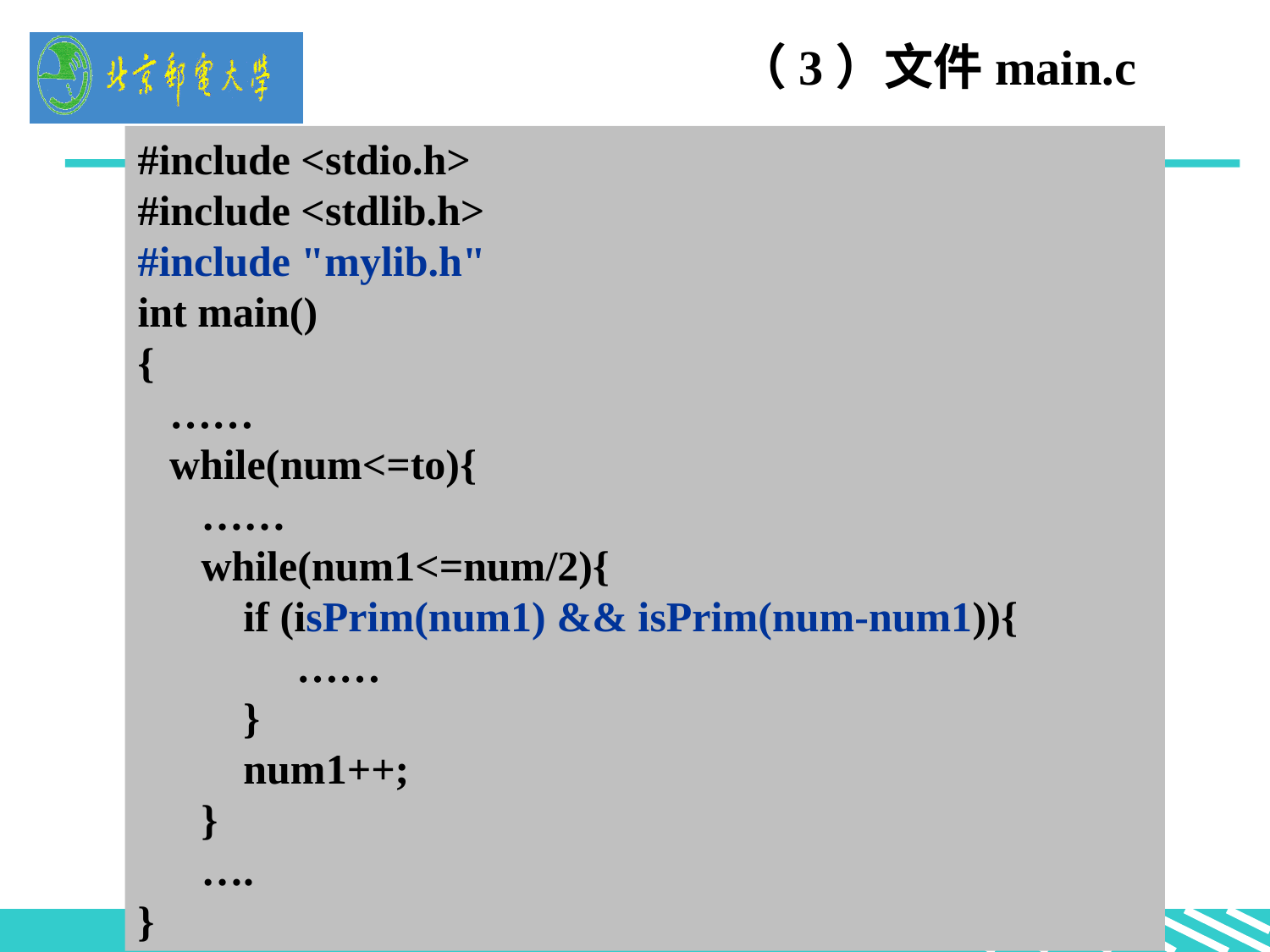

（3）文件main.c
#include <stdio.h>
#include <stdlib.h>
#include "mylib.h"
int main()
{
   ……
   while(num<=to){
      ……
      while(num1<=num/2){
          if (isPrim(num1) && isPrim(num-num1)){
               ……
          }
          num1++;
      }
      ….
}